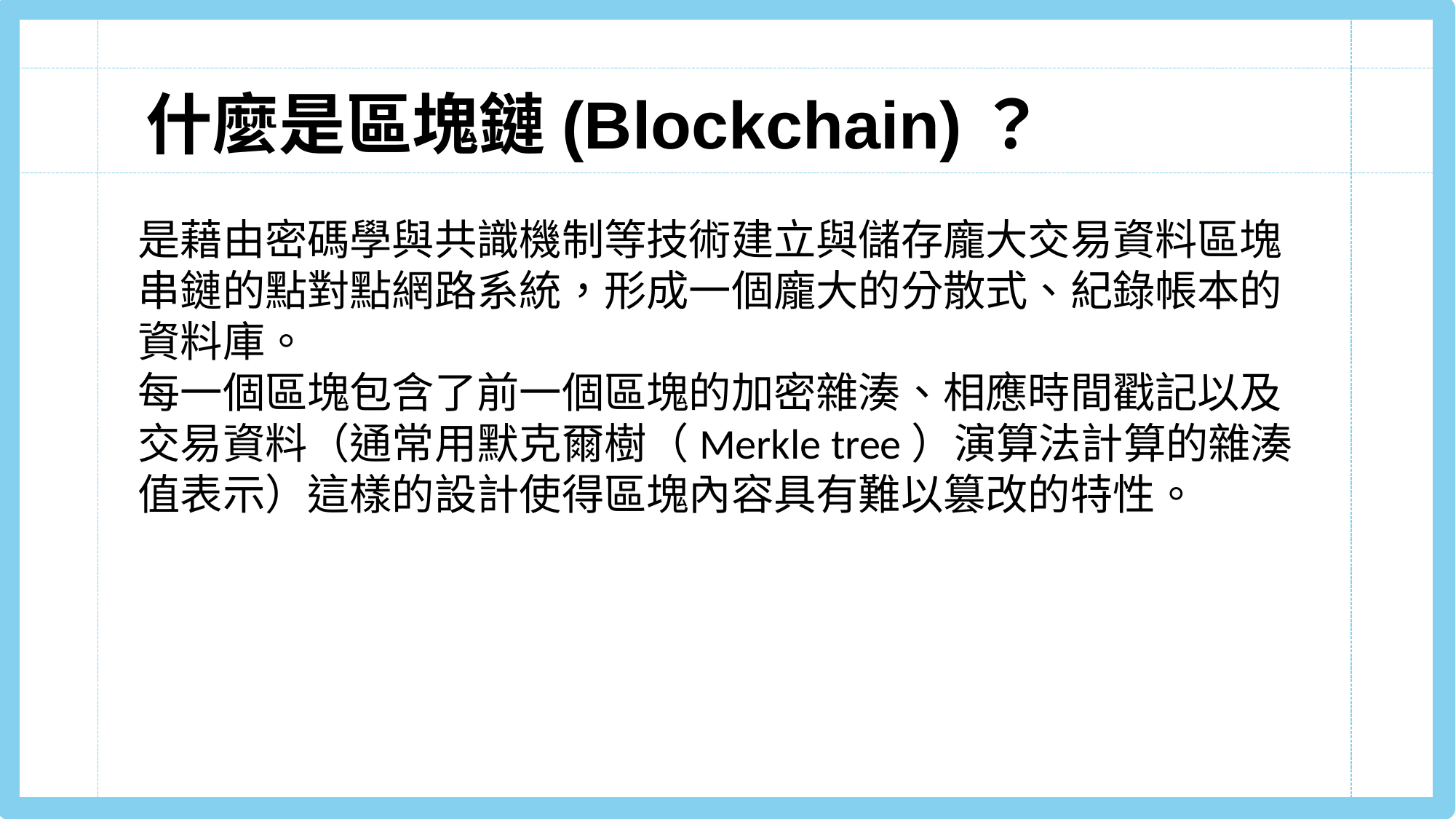

# 什麼是區塊鏈(Blockchain)？
是藉由密碼學與共識機制等技術建立與儲存龐大交易資料區塊串鏈的點對點網路系統，形成一個龐大的分散式、紀錄帳本的資料庫。
每一個區塊包含了前一個區塊的加密雜湊、相應時間戳記以及交易資料（通常用默克爾樹（Merkle tree）演算法計算的雜湊值表示）這樣的設計使得區塊內容具有難以篡改的特性。